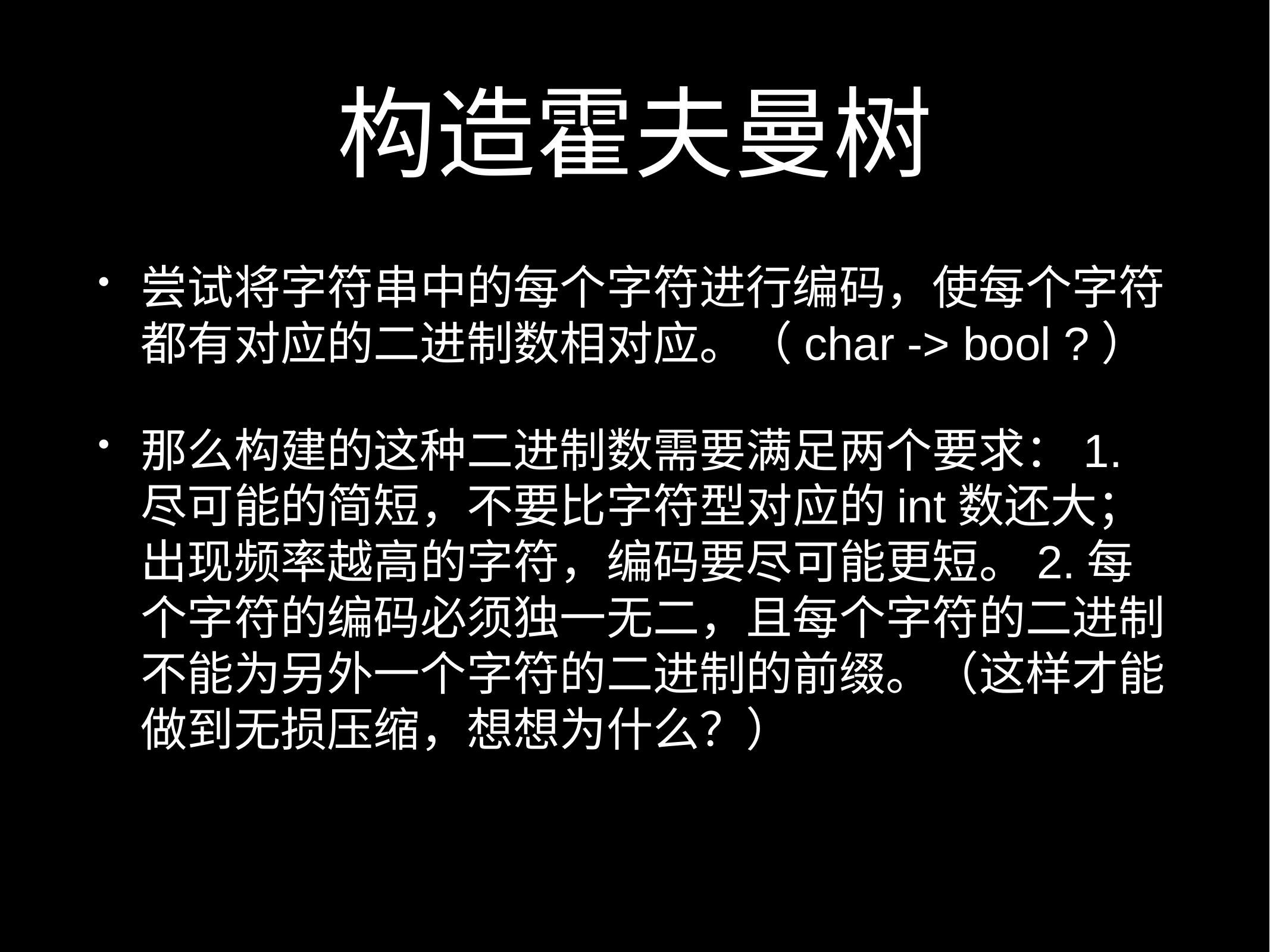

# 构造霍夫曼树
尝试将字符串中的每个字符进行编码，使每个字符都有对应的二进制数相对应。（char -> bool ?）
那么构建的这种二进制数需要满足两个要求：1.尽可能的简短，不要比字符型对应的int数还大；出现频率越高的字符，编码要尽可能更短。2.每个字符的编码必须独一无二，且每个字符的二进制不能为另外一个字符的二进制的前缀。（这样才能做到无损压缩，想想为什么？）